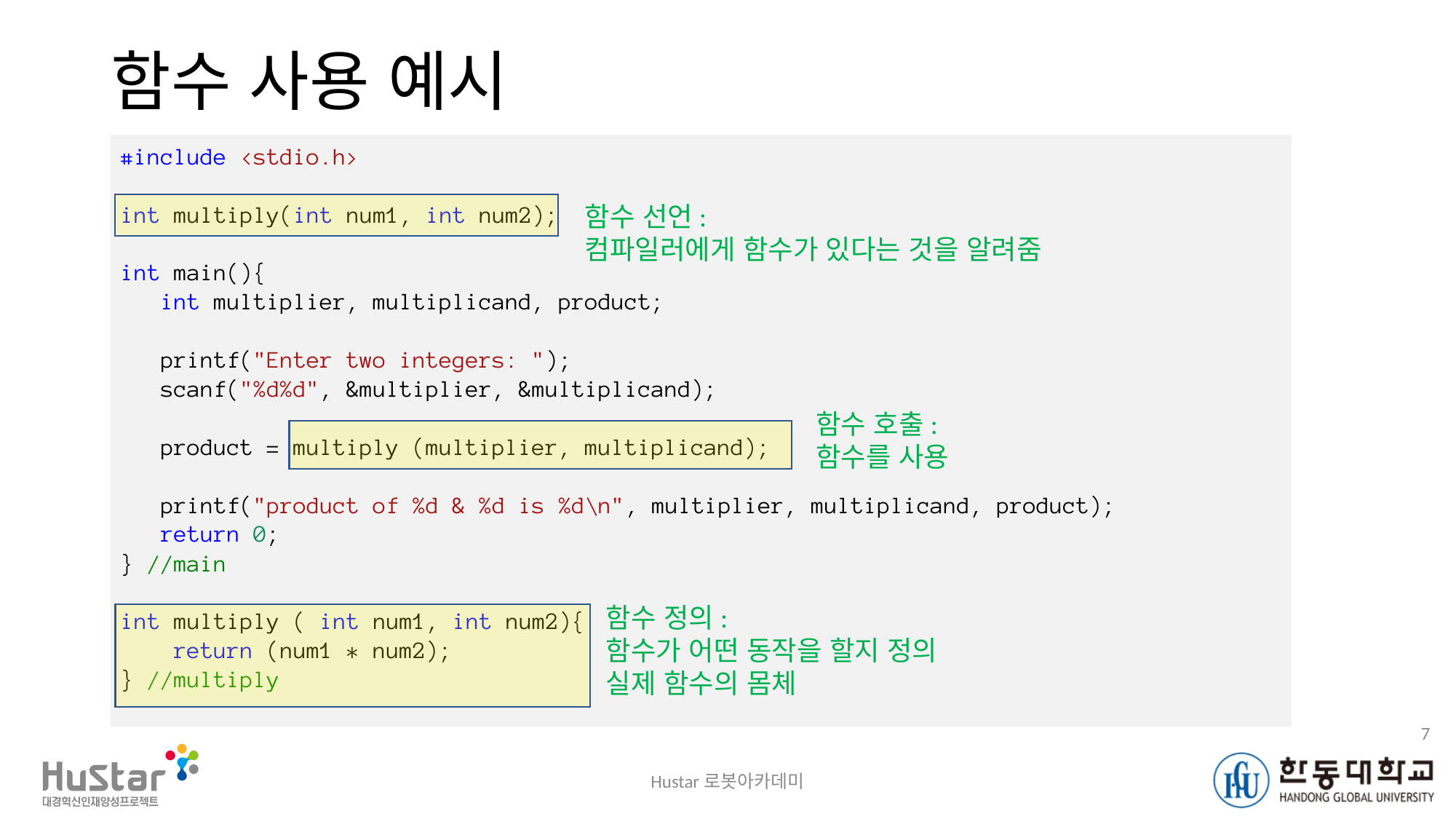

# 함수 사용 예시

#include <stdio.h>
int multiply(int num1, int num2);
int main(){
   int multiplier, multiplicand, product;
   printf("Enter two integers: ");
   scanf("%d%d", &multiplier, &multiplicand);
   product = multiply (multiplier, multiplicand);
   printf("product of %d & %d is %d\n", multiplier, multiplicand, product);
   return 0;
} //main

int multiply ( int num1, int num2){
    return (num1 * num2);
} //multiply

함수 선언:
컴파일러에게 함수가 있다는 것을 알려줌
함수 호출:
함수를 사용

함수 정의:
함수가 어떤 동작을 할지 정의
실제 함수의 몸체

7
Hustar로봇아카데미